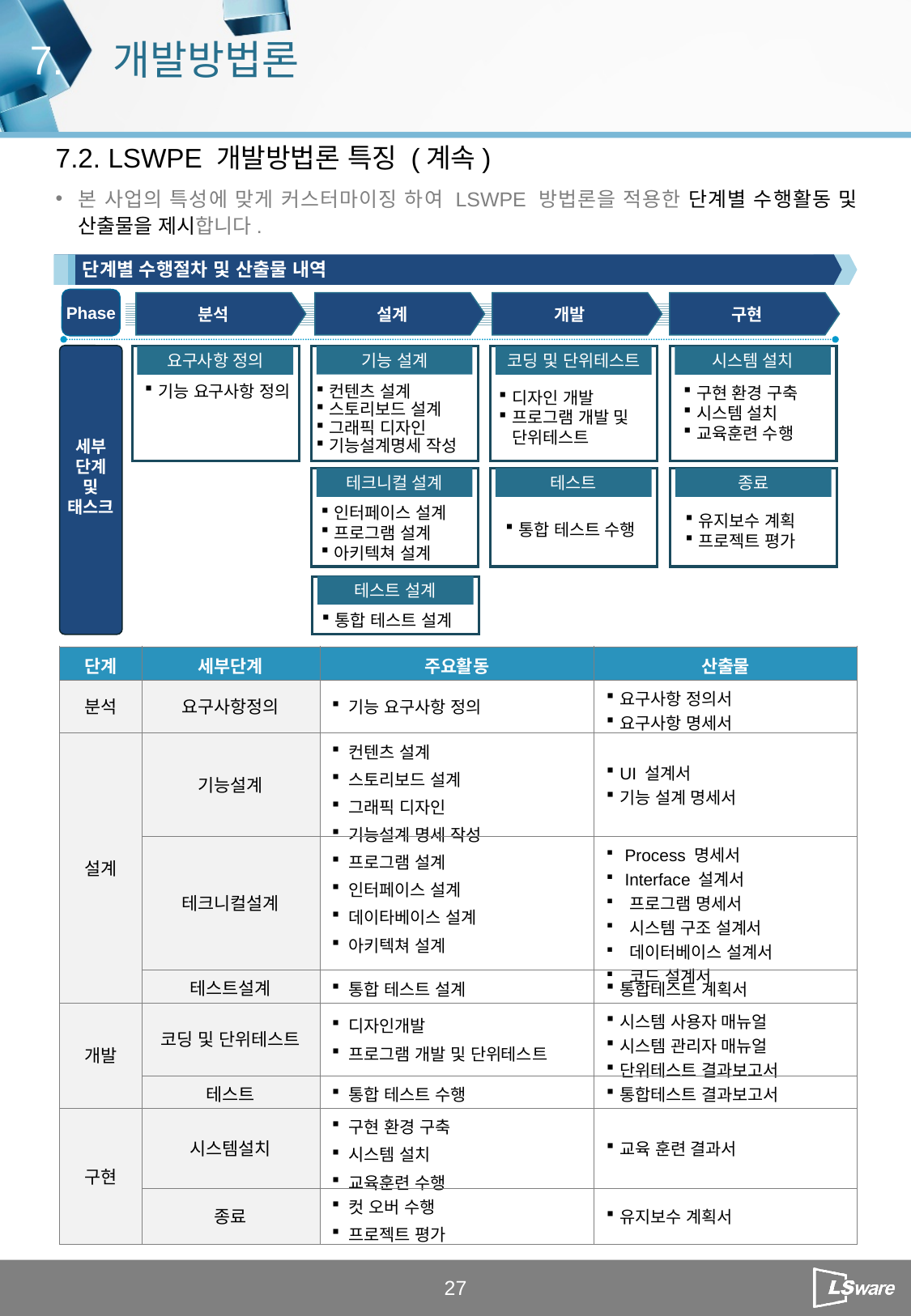

7.
개발방법론
7.2. LSWPE 개발방법론 특징 (계속)
본 사업의 특성에 맞게 커스터마이징 하여 LSWPE 방법론을 적용한 단계별 수행활동 및 산출물을 제시합니다.

단계별 수행절차 및 산출물 내역
Phase

분석

설계

개발

구현

세부
단계
및
태스크

기능 설계

요구사항 정의

코딩 및 단위테스트

시스템 설치
기능 요구사항 정의
구현 환경 구축
시스템 설치
교육훈련 수행
컨텐츠 설계
스토리보드 설계
그래픽 디자인
기능설계명세 작성
디자인 개발
프로그램 개발 및
  단위테스트

테크니컬 설계

테스트

종료
인터페이스 설계
프로그램 설계
아키텍쳐 설계
유지보수 계획
프로젝트 평가
통합 테스트 수행
테스트 설계

통합 테스트 설계
| 단계 | 세부단계 | 주요활동 | 산출물 |
| --- | --- | --- | --- |
| 분석 | 요구사항정의 | 기능 요구사항 정의 | 요구사항 정의서 요구사항 명세서 |
| 설계 | 기능설계 | 컨텐츠 설계 스토리보드 설계 그래픽 디자인 기능설계 명세 작성 | UI 설계서 기능 설계 명세서 |
|  | 테크니컬설계 | 프로그램 설계 인터페이스 설계 데이타베이스 설계 아키텍쳐 설계 | Process 명세서 Interface 설계서 프로그램 명세서 시스템 구조 설계서 데이터베이스 설계서 코드 설계서 |
|  | 테스트설계 | 통합 테스트 설계 | 통합테스트 계획서 |
| 개발 | 코딩 및 단위테스트 | 디자인개발 프로그램 개발 및 단위테스트 | 시스템 사용자 매뉴얼 시스템 관리자 매뉴얼 단위테스트 결과보고서 |
|  | 테스트 | 통합 테스트 수행 | 통합테스트 결과보고서 |
| 구현 | 시스템설치 | 구현 환경 구축 시스템 설치 교육훈련 수행 | 교육 훈련 결과서 |
|  | 종료 | 컷 오버 수행 프로젝트 평가 | 유지보수 계획서 |